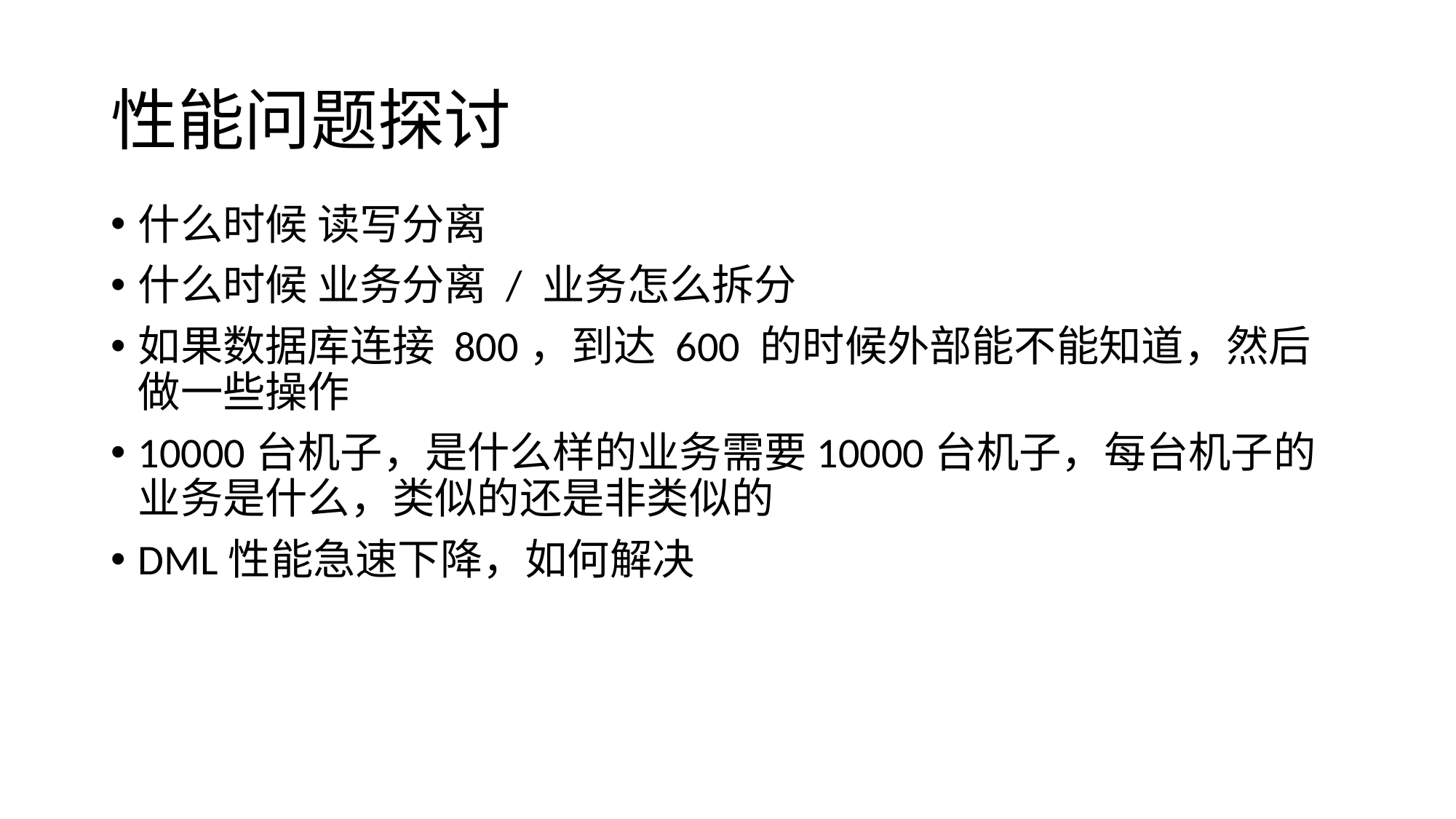

# 性能问题探讨
什么时候 读写分离
什么时候 业务分离 / 业务怎么拆分
如果数据库连接 800，到达 600 的时候外部能不能知道，然后做一些操作
10000台机子，是什么样的业务需要10000台机子，每台机子的业务是什么，类似的还是非类似的
DML性能急速下降，如何解决